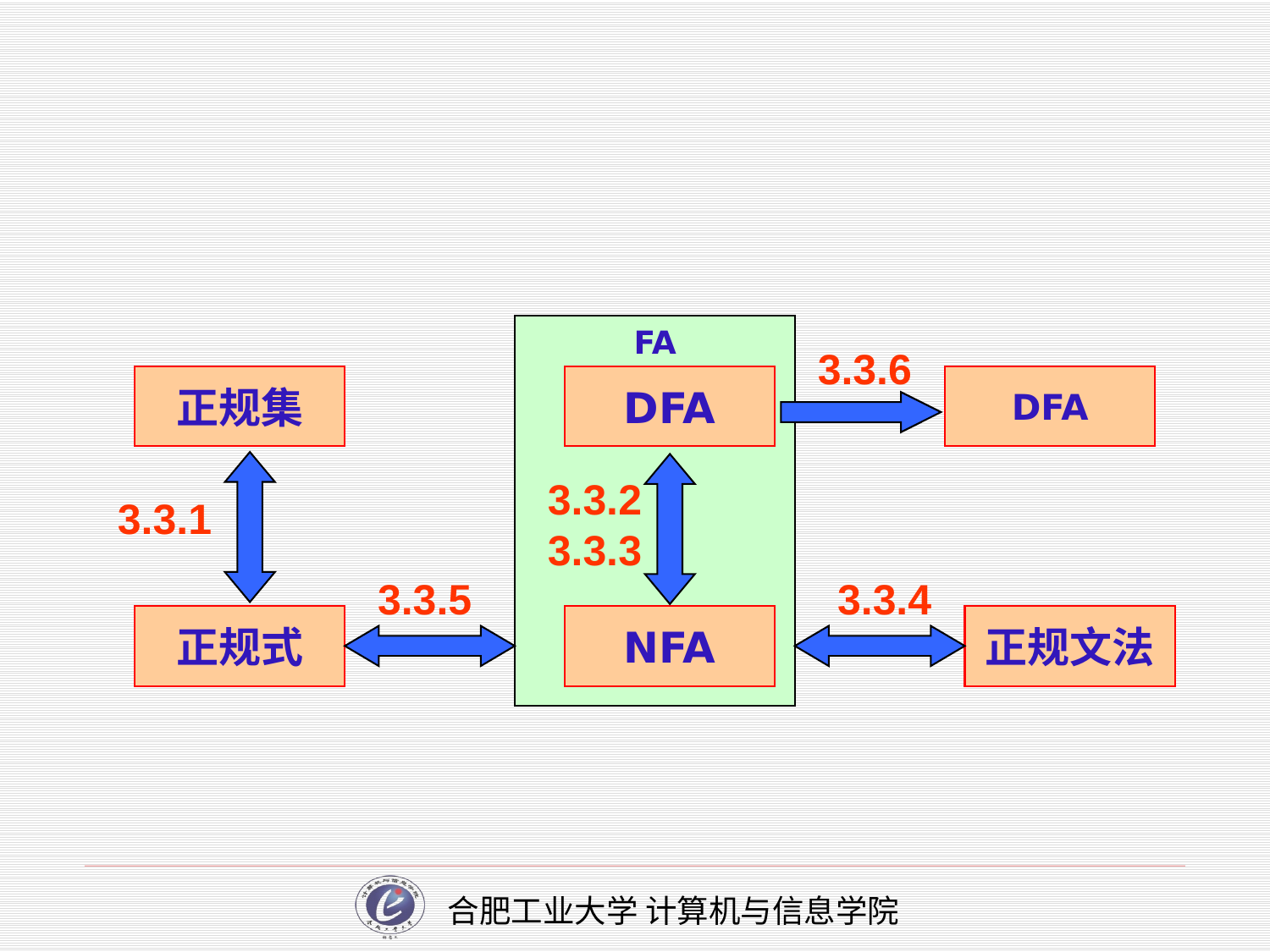

#
FA
3.3.6
正规集
DFA
DFA

3.3.2
3.3.3
3.3.1
3.3.5
3.3.4
正规式
NFA
正规文法

101